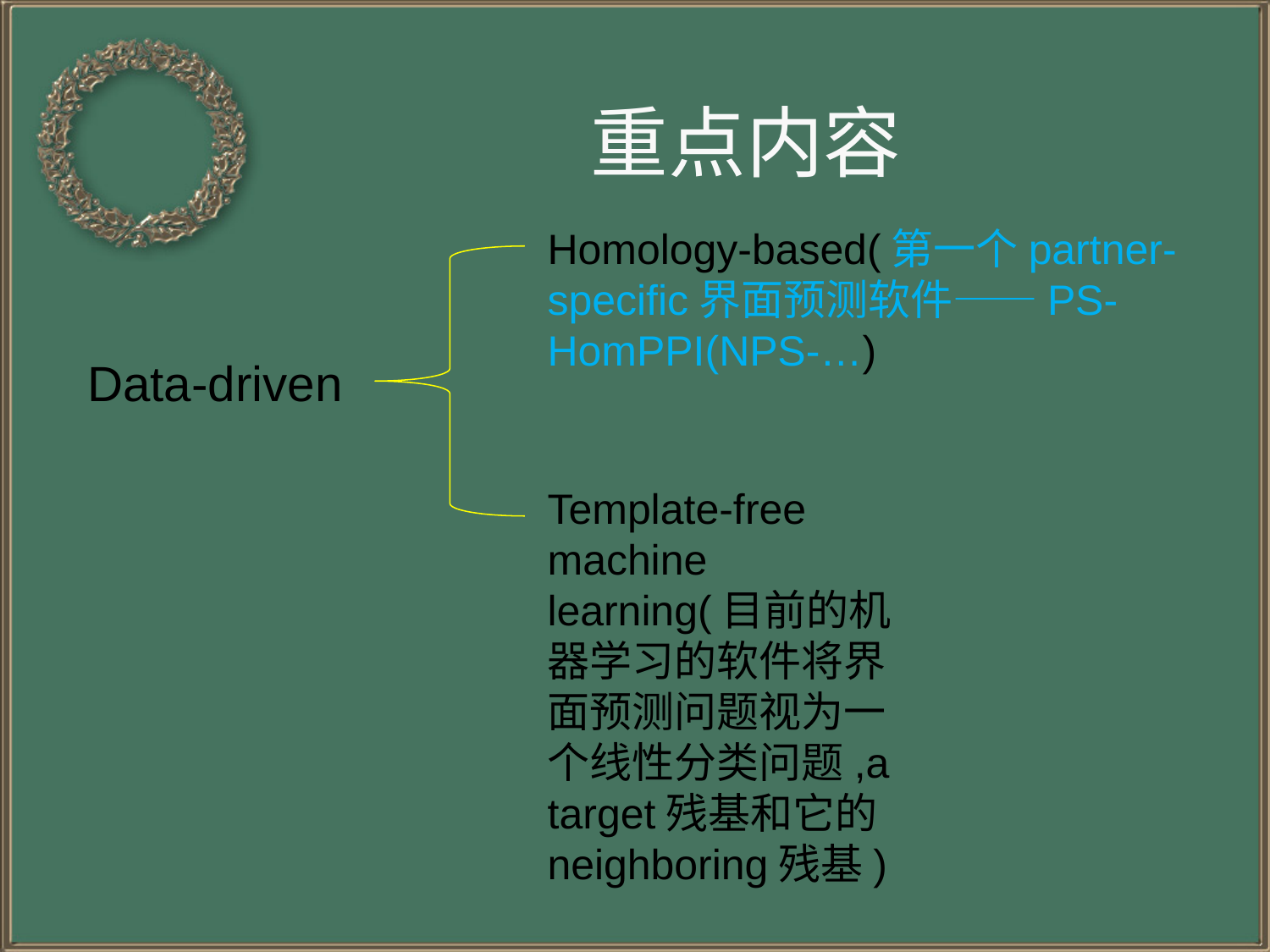

# 重点内容
Homology-based(第一个partner-specific界面预测软件——PS-HomPPI(NPS-…)

Data-driven
Template-free machine learning(目前的机器学习的软件将界面预测问题视为一个线性分类问题,a target残基和它的neighboring残基)